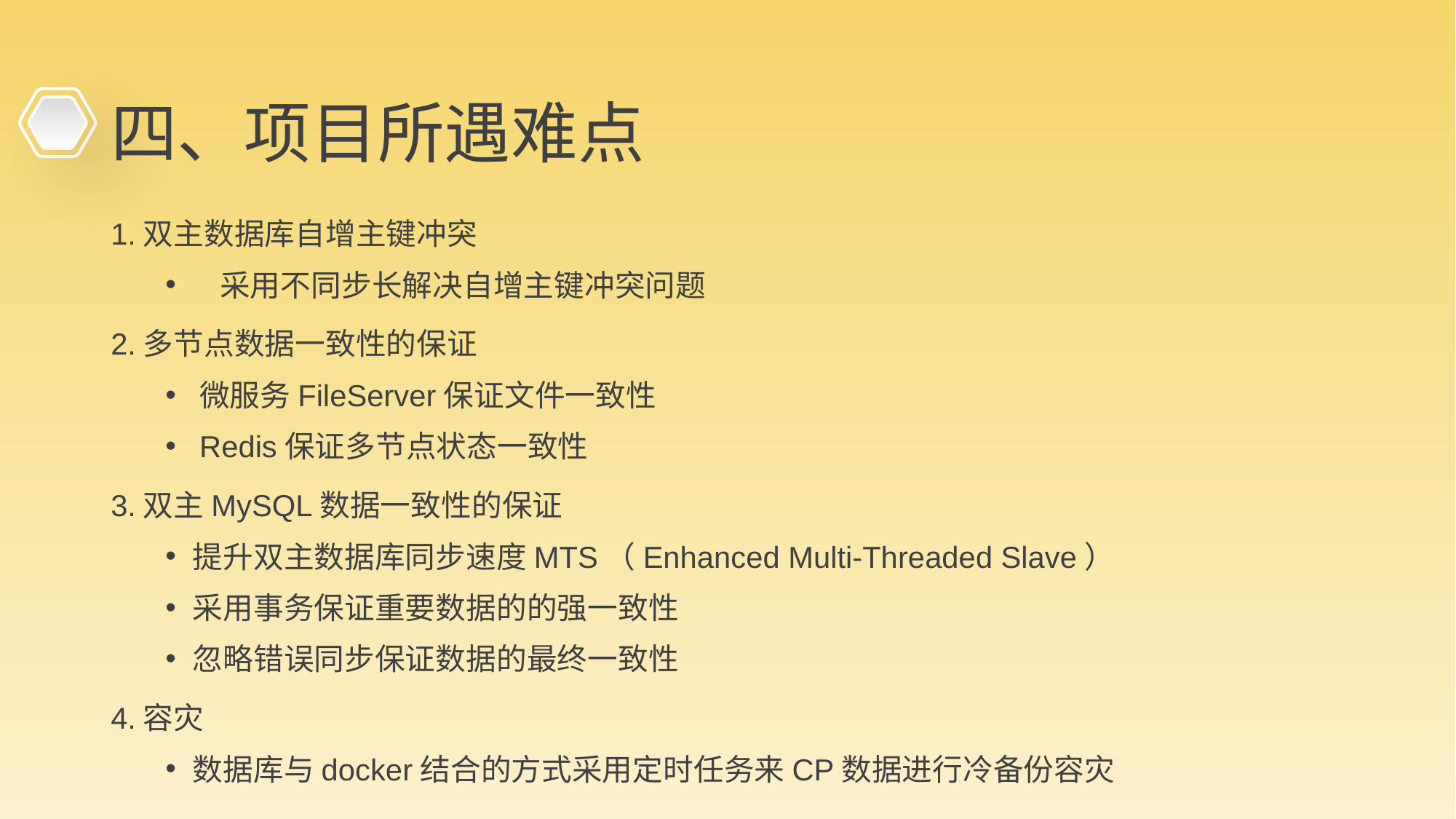

# 四、项目所遇难点
1.双主数据库自增主键冲突
采用不同步长解决自增主键冲突问题
2.多节点数据一致性的保证
微服务FileServer保证文件一致性
Redis保证多节点状态一致性
3.双主MySQL数据一致性的保证
提升双主数据库同步速度MTS（Enhanced Multi-Threaded Slave）
采用事务保证重要数据的的强一致性
忽略错误同步保证数据的最终一致性
4.容灾
数据库与docker结合的方式采用定时任务来CP数据进行冷备份容灾